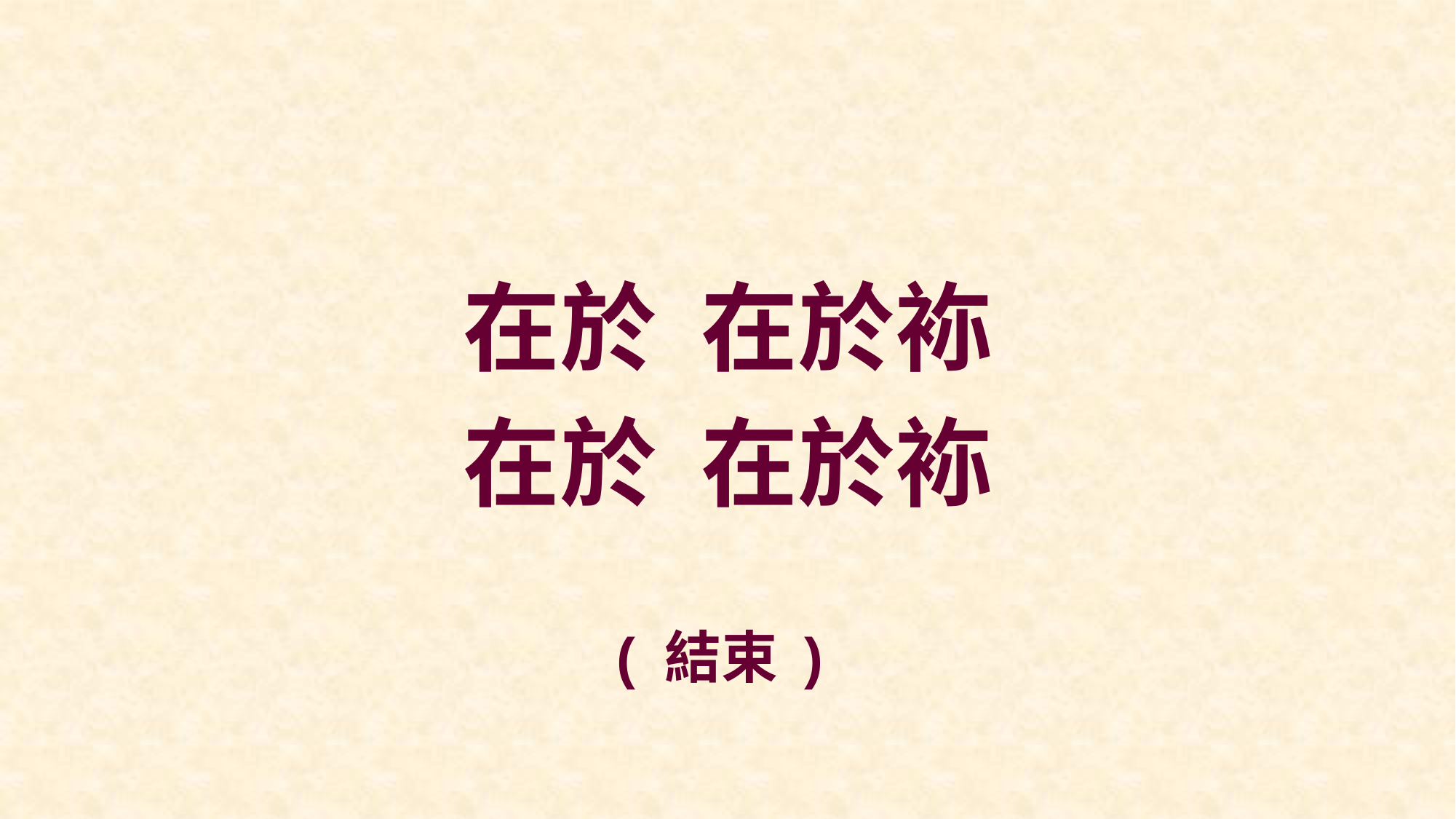

在於  在於袮
在於  在於袮
( 結束 )